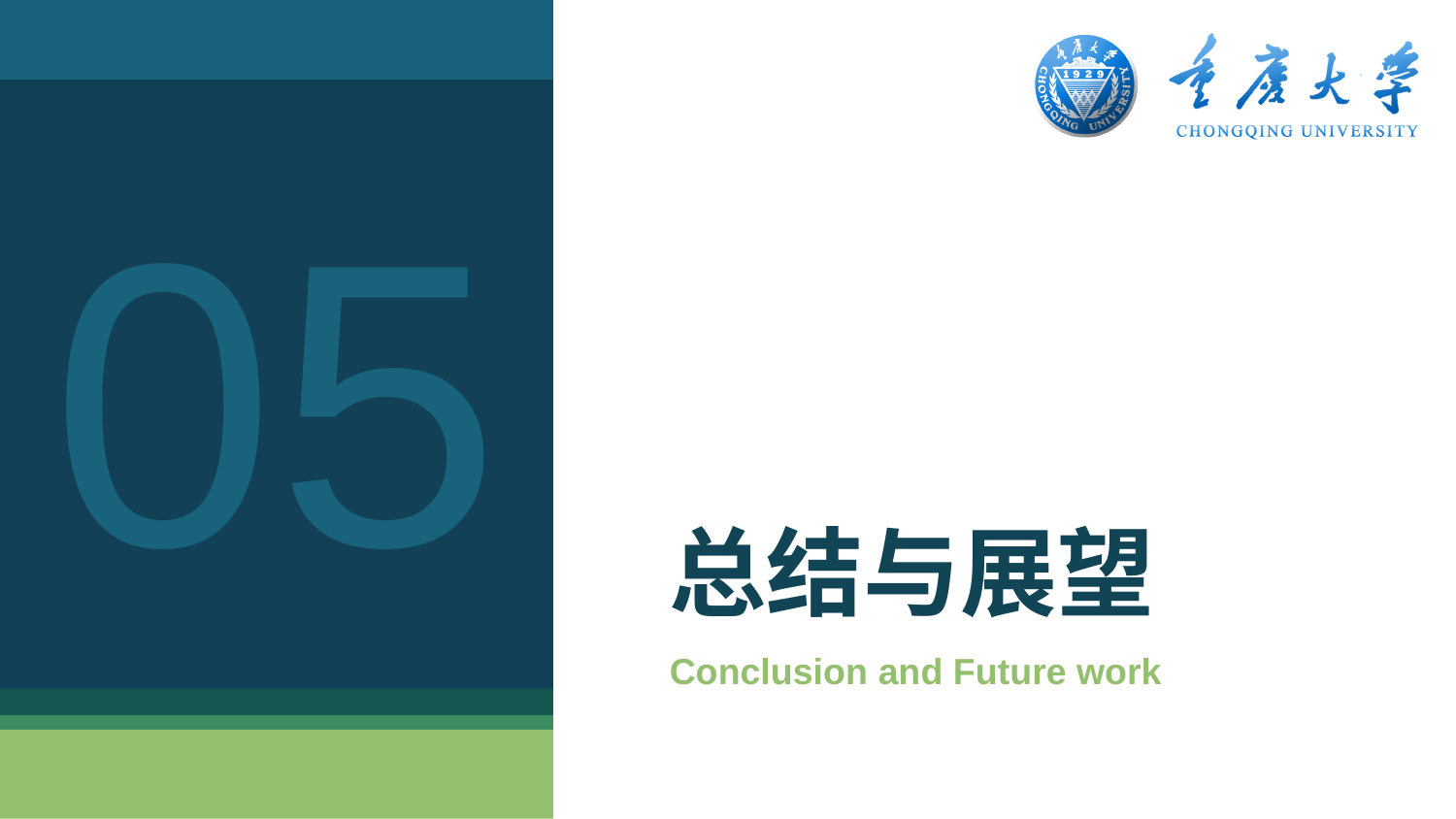

05
# 总结与展望
Conclusion and Future work